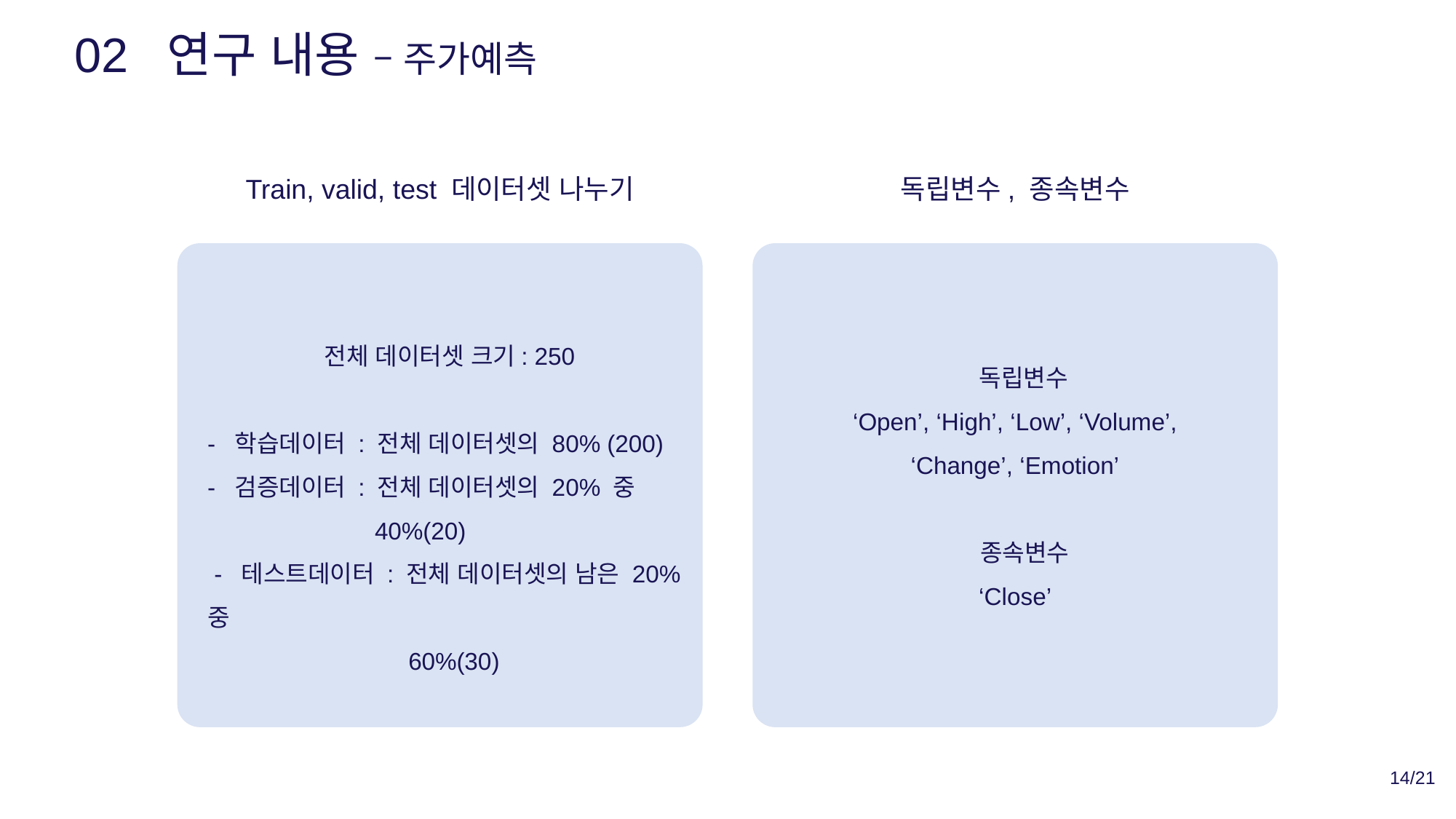

02  연구 내용 – 주가예측
Train, valid, test 데이터셋 나누기
독립변수, 종속변수

전체 데이터셋 크기: 250

-  학습데이터 : 전체 데이터셋의 80% (200)
-  검증데이터 : 전체 데이터셋의 20% 중
                        40%(20)
 -  테스트데이터 : 전체 데이터셋의 남은 20% 중
                             60%(30)
  독립변수
‘Open’, ‘High’, ‘Low’, ‘Volume’, ‘Change’, ‘Emotion’

  종속변수
‘Close’
14/21